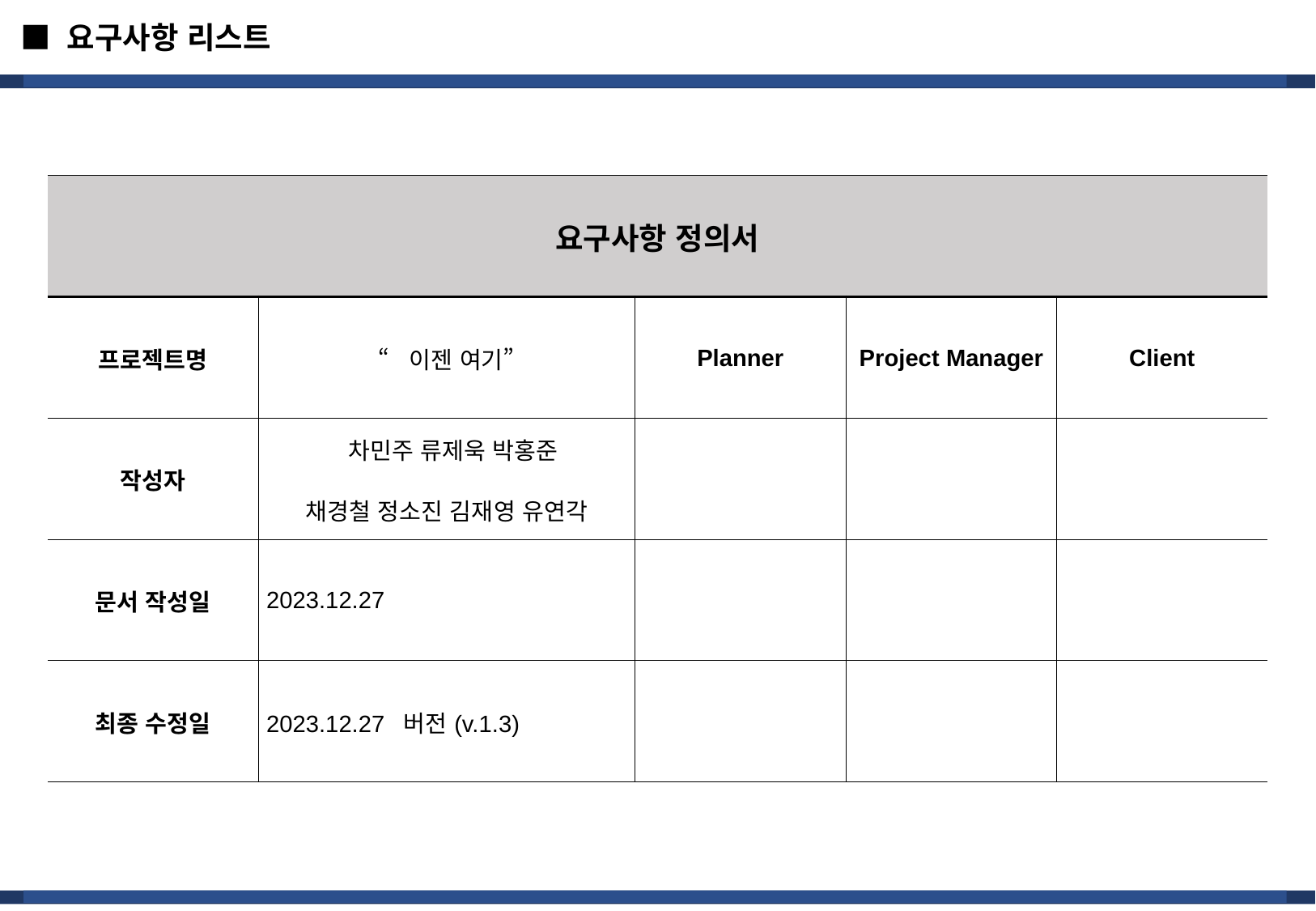

■ 요구사항 리스트

| 요구사항 정의서 |  |  |  |  |
| --- | --- | --- | --- | --- |
| 프로젝트명 | “이젠 여기” | Planner | Project Manager | Client |
| 작성자 | 차민주 류제욱 박홍준 채경철 정소진 김재영 유연각 |  |  |  |
| 문서 작성일 | 2023.12.27 |  |  |  |
| 최종 수정일 | 2023.12.27 버전(v.1.3) |  |  |  |